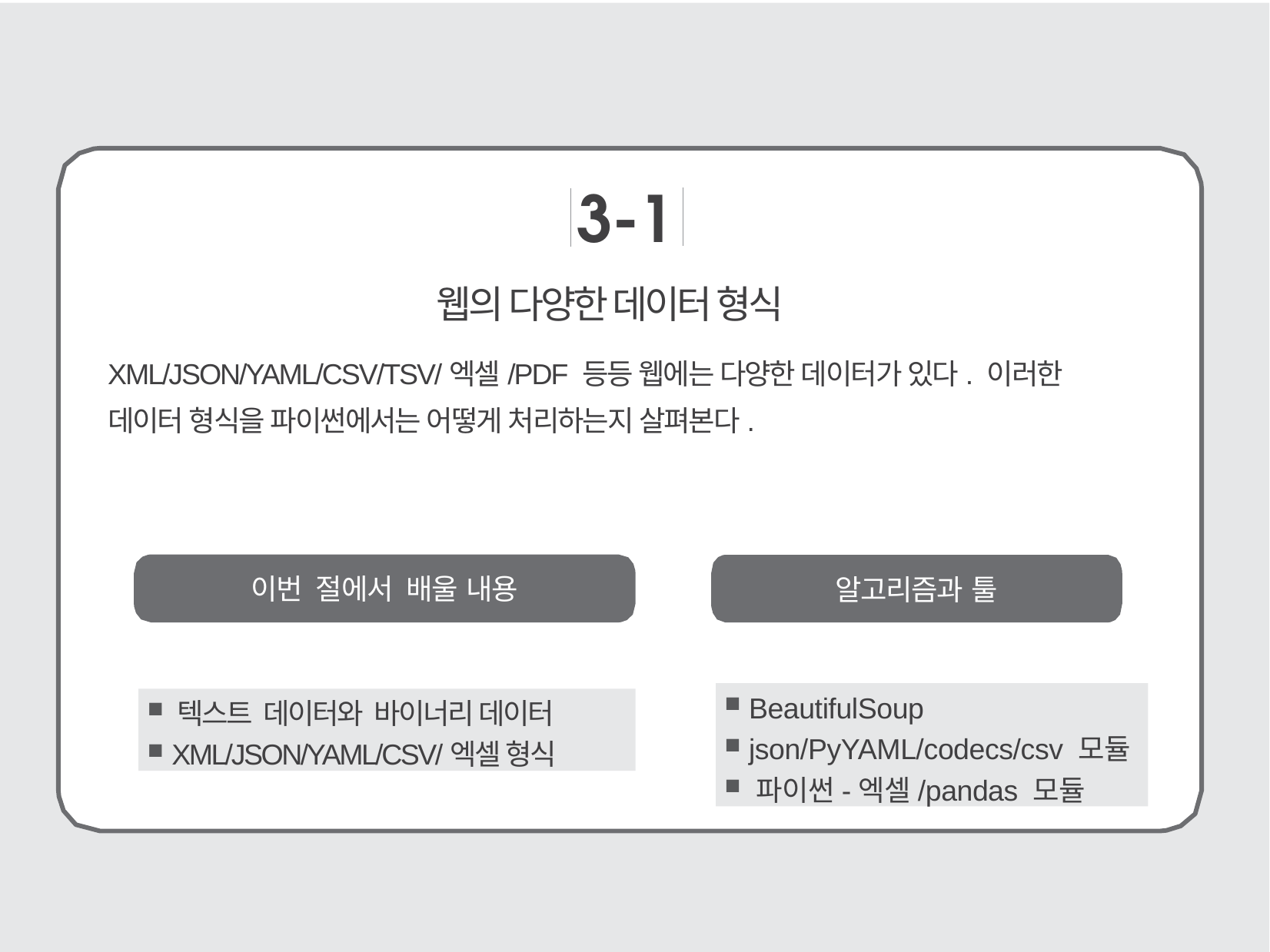

3-1

# 웹의 다양한 데이터 형식

XML/JSON/YAML/CSV/TSV/엑셀/PDF 등등 웹에는 다양한 데이터가 있다. 이러한 데이터 형식을 파이썬에서는 어떻게 처리하는지 살펴본다.
이번  절에서  배울 내용
알고리즘과 툴
 BeautifulSoup
 json/PyYAML/codecs/csv 모듈
 파이썬-엑셀/pandas 모듈
 텍스트  데이터와  바이너리 데이터
 XML/JSON/YAML/CSV/엑셀 형식